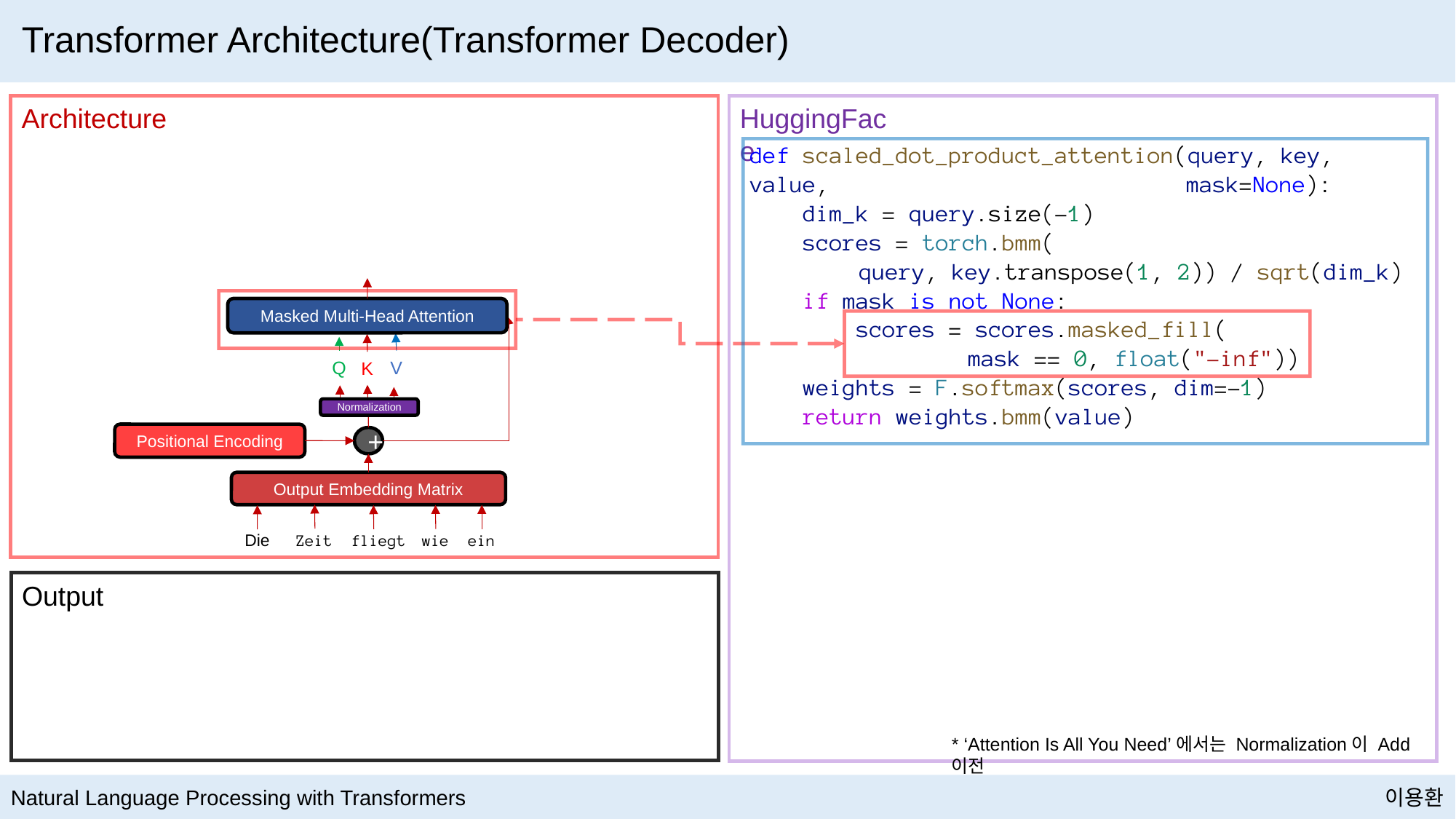

# Transformer Architecture(Transformer Decoder)

Architecture
HuggingFace

def scaled_dot_product_attention(query, key, value, 				mask=None):
    dim_k = query.size(-1)
    scores = torch.bmm(
	query, key.transpose(1, 2)) / sqrt(dim_k)
    if mask is not None:
        scores = scores.masked_fill(
		mask == 0, float("-inf"))
    weights = F.softmax(scores, dim=-1)
    return weights.bmm(value)

Masked Multi-Head Attention

Q
V
K
Normalization
Positional Encoding
+
Output Embedding Matrix
Die
Zeit
fliegt
wie
ein

Output
* ‘Attention Is All You Need’에서는 Normalization이 Add 이전